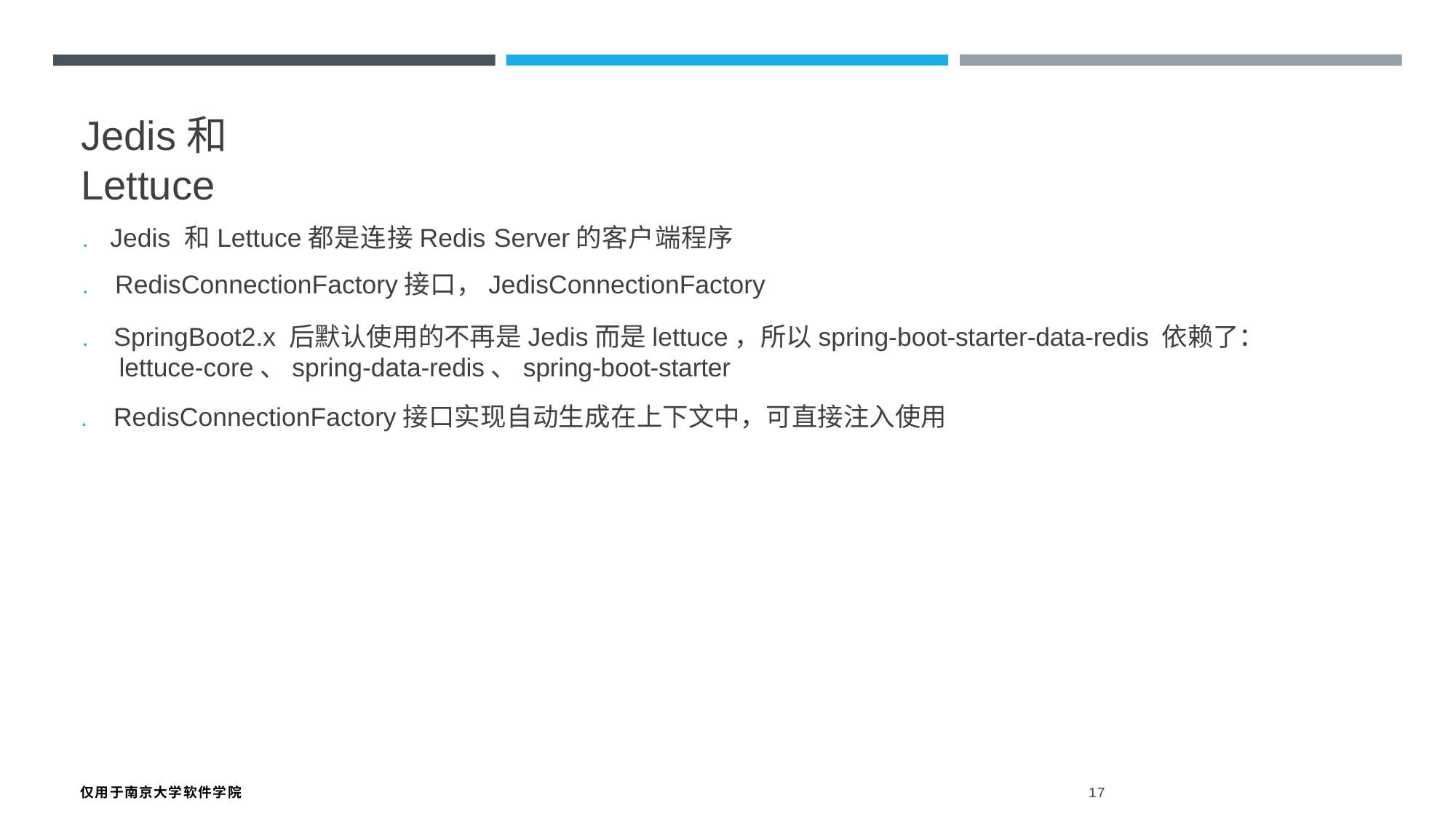

Jedis和Lettuce

.   Jedis 和Lettuce都是连接Redis Server的客户端程序
.    RedisConnectionFactory接口，JedisConnectionFactory
.   SpringBoot2.x 后默认使用的不再是Jedis而是lettuce，所以spring-boot-starter-data-redis 依赖了： lettuce-core、spring-data-redis、spring-boot-starter

.    RedisConnectionFactory接口实现自动生成在上下文中，可直接注入使用

仅用于南京大学软件学院                                                                                                                                                                                                                                                                                17